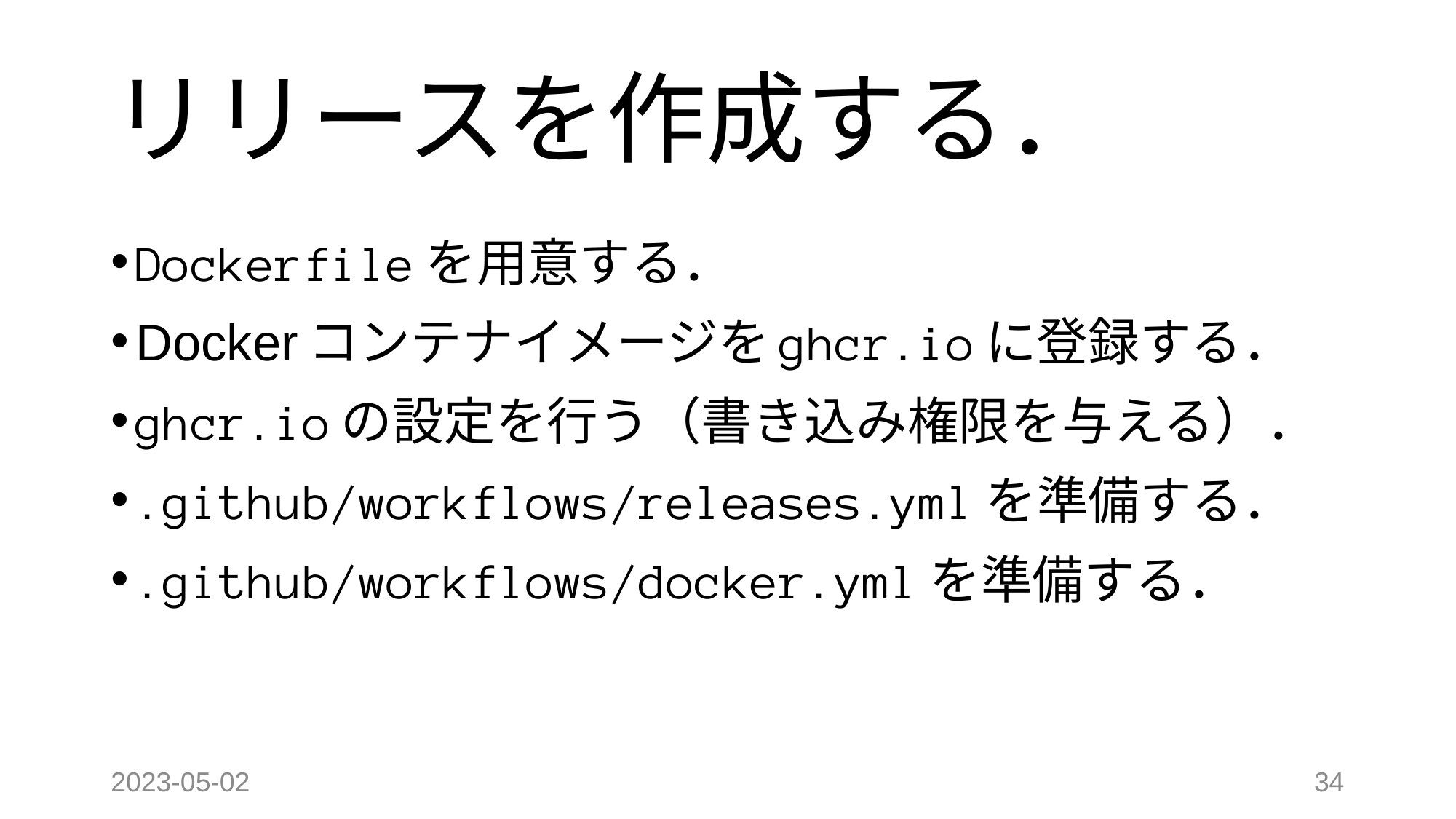

# リリースを作成する．
Dockerfileを用意する．
Dockerコンテナイメージをghcr.ioに登録する．
ghcr.ioの設定を行う（書き込み権限を与える）．
.github/workflows/releases.ymlを準備する．
.github/workflows/docker.ymlを準備する．
2023-05-02
34